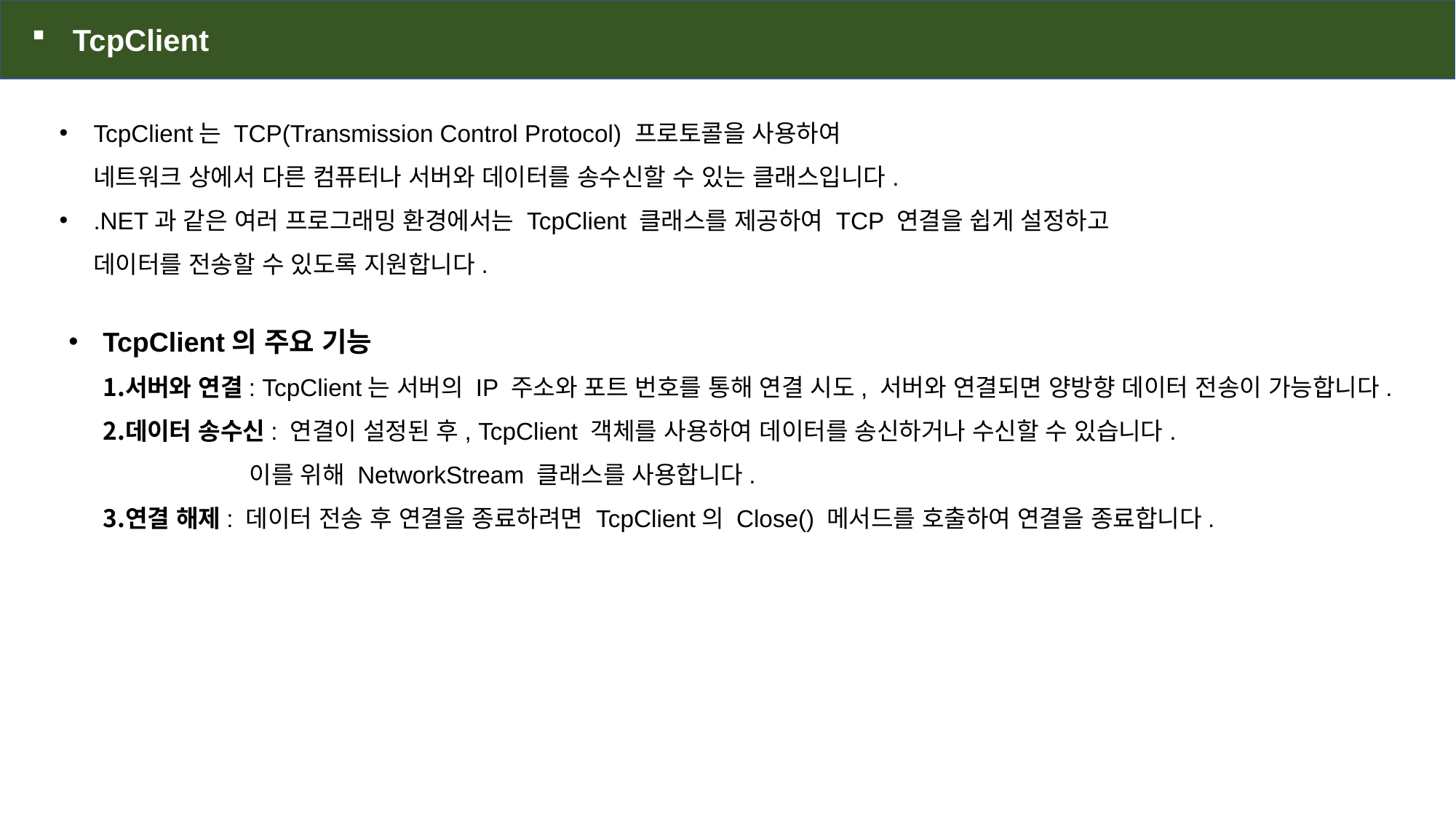

TcpClient
TcpClient는 TCP(Transmission Control Protocol) 프로토콜을 사용하여
네트워크 상에서 다른 컴퓨터나 서버와 데이터를 송수신할 수 있는 클래스입니다.
.NET과 같은 여러 프로그래밍 환경에서는 TcpClient 클래스를 제공하여 TCP 연결을 쉽게 설정하고
데이터를 전송할 수 있도록 지원합니다.

TcpClient의 주요 기능
서버와 연결: TcpClient는 서버의 IP 주소와 포트 번호를 통해 연결 시도, 서버와 연결되면 양방향 데이터 전송이 가능합니다.
데이터 송수신: 연결이 설정된 후, TcpClient 객체를 사용하여 데이터를 송신하거나 수신할 수 있습니다.
                      이를 위해 NetworkStream 클래스를 사용합니다.
연결 해제: 데이터 전송 후 연결을 종료하려면 TcpClient의 Close() 메서드를 호출하여 연결을 종료합니다.